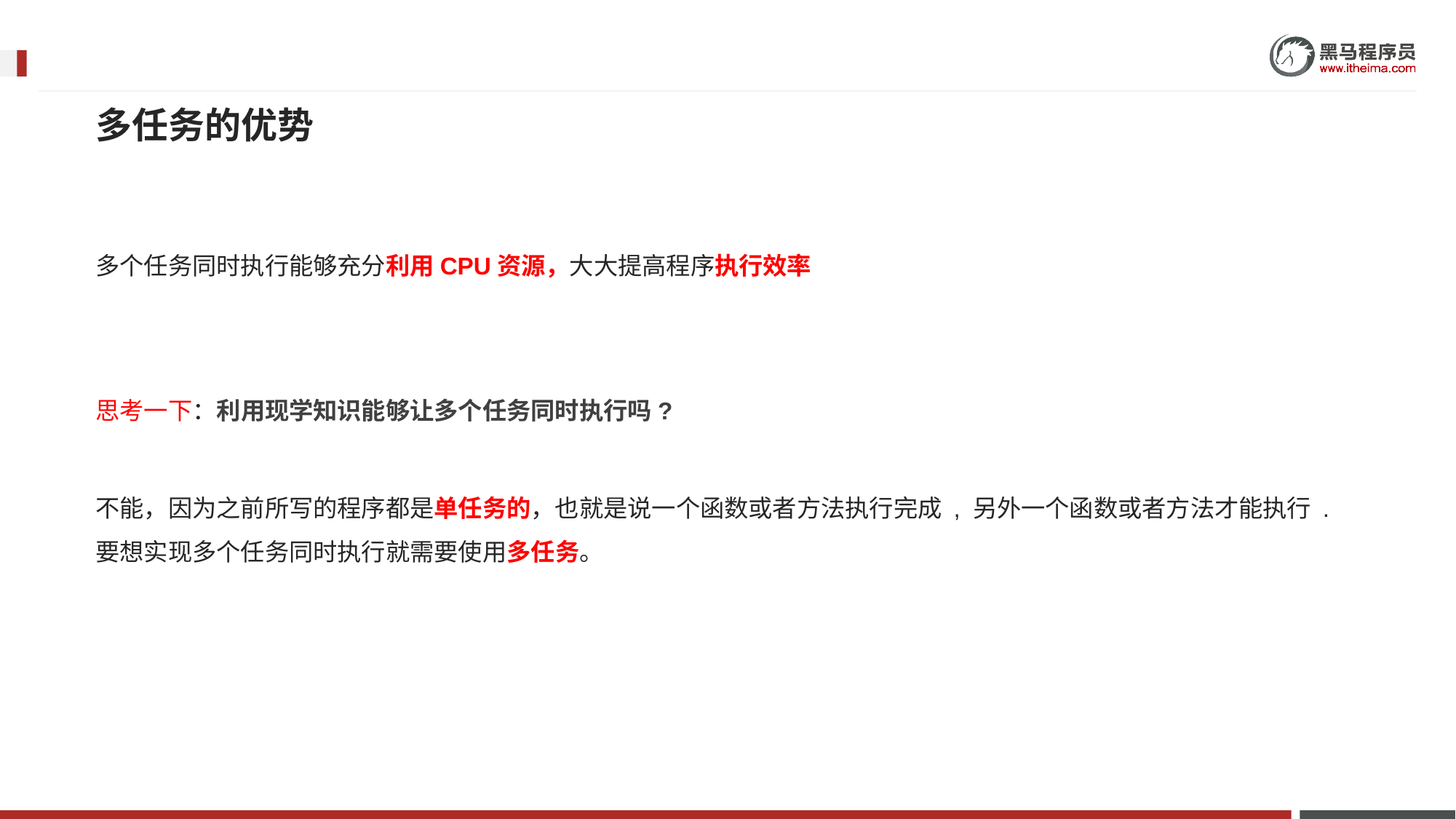

多任务的优势

多个任务同时执行能够充分利用CPU资源，大大提高程序执行效率

思考一下：利用现学知识能够让多个任务同时执行吗?

不能，因为之前所写的程序都是单任务的，也就是说一个函数或者方法执行完成 , 另外一个函数或者方法才能执行 . 要想实现多个任务同时执行就需要使用多任务。